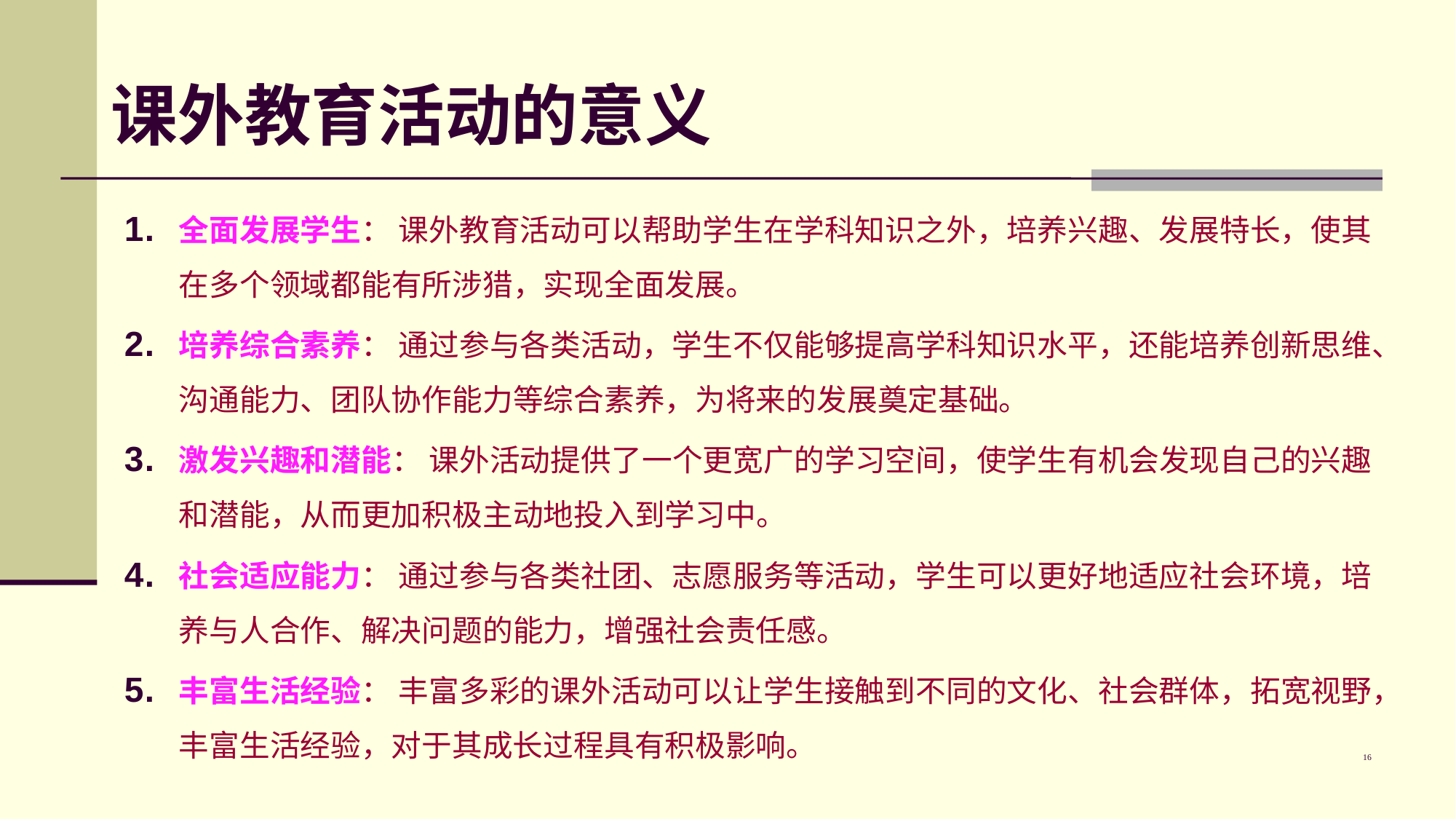

# 课外教育活动的意义
全面发展学生： 课外教育活动可以帮助学生在学科知识之外，培养兴趣、发展特长，使其在多个领域都能有所涉猎，实现全面发展。
培养综合素养： 通过参与各类活动，学生不仅能够提高学科知识水平，还能培养创新思维、沟通能力、团队协作能力等综合素养，为将来的发展奠定基础。
激发兴趣和潜能： 课外活动提供了一个更宽广的学习空间，使学生有机会发现自己的兴趣和潜能，从而更加积极主动地投入到学习中。
社会适应能力： 通过参与各类社团、志愿服务等活动，学生可以更好地适应社会环境，培养与人合作、解决问题的能力，增强社会责任感。
丰富生活经验： 丰富多彩的课外活动可以让学生接触到不同的文化、社会群体，拓宽视野，丰富生活经验，对于其成长过程具有积极影响。
16